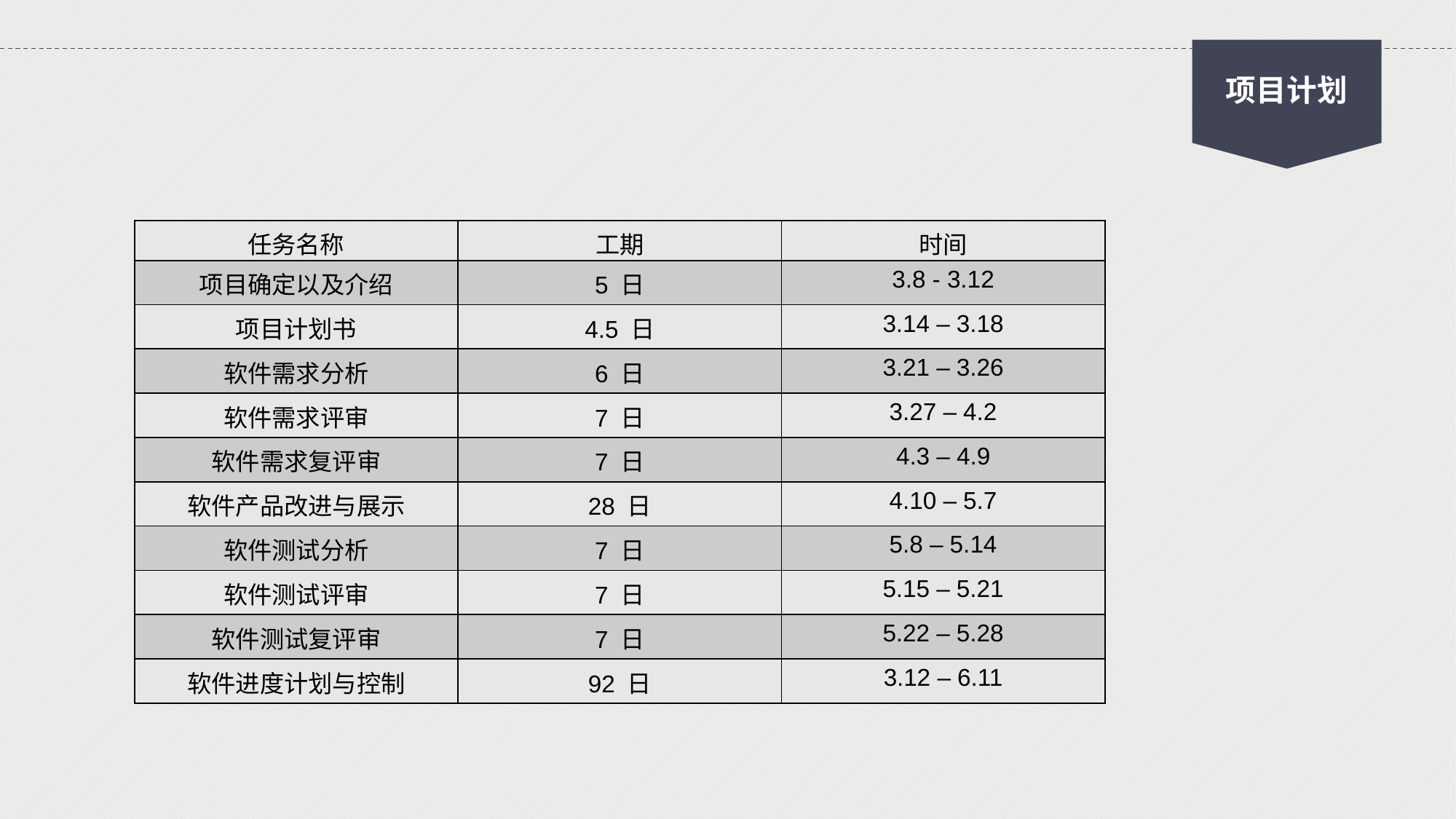

项目计划
| 任务名称 | 工期 | 时间 |
| --- | --- | --- |
| 项目确定以及介绍 | 5 日 | 3.8 - 3.12 |
| 项目计划书 | 4.5 日 | 3.14 – 3.18 |
| 软件需求分析 | 6 日 | 3.21 – 3.26 |
| 软件需求评审 | 7 日 | 3.27 – 4.2 |
| 软件需求复评审 | 7 日 | 4.3 – 4.9 |
| 软件产品改进与展示 | 28 日 | 4.10 – 5.7 |
| 软件测试分析 | 7 日 | 5.8 – 5.14 |
| 软件测试评审 | 7 日 | 5.15 – 5.21 |
| 软件测试复评审 | 7 日 | 5.22 – 5.28 |
| 软件进度计划与控制 | 92 日 | 3.12 – 6.11 |